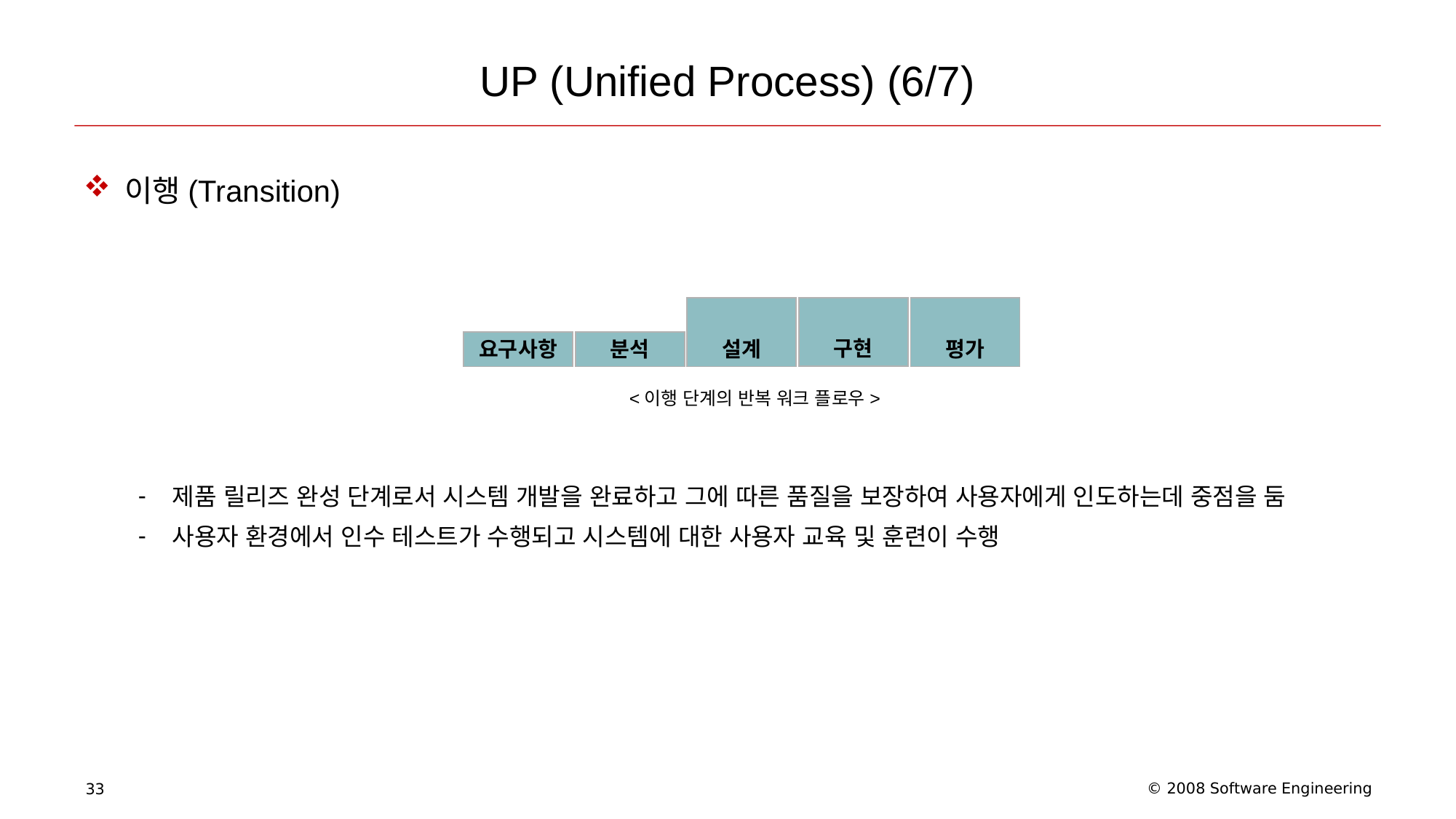

# UP (Unified Process) (6/7)
이행(Transition)

<이행 단계의 반복 워크 플로우>

제품 릴리즈 완성 단계로서 시스템 개발을 완료하고 그에 따른 품질을 보장하여 사용자에게 인도하는데 중점을 둠
사용자 환경에서 인수 테스트가 수행되고 시스템에 대한 사용자 교육 및 훈련이 수행
구현
평가
설계
요구사항
분석
© 2008 Software Engineering
33